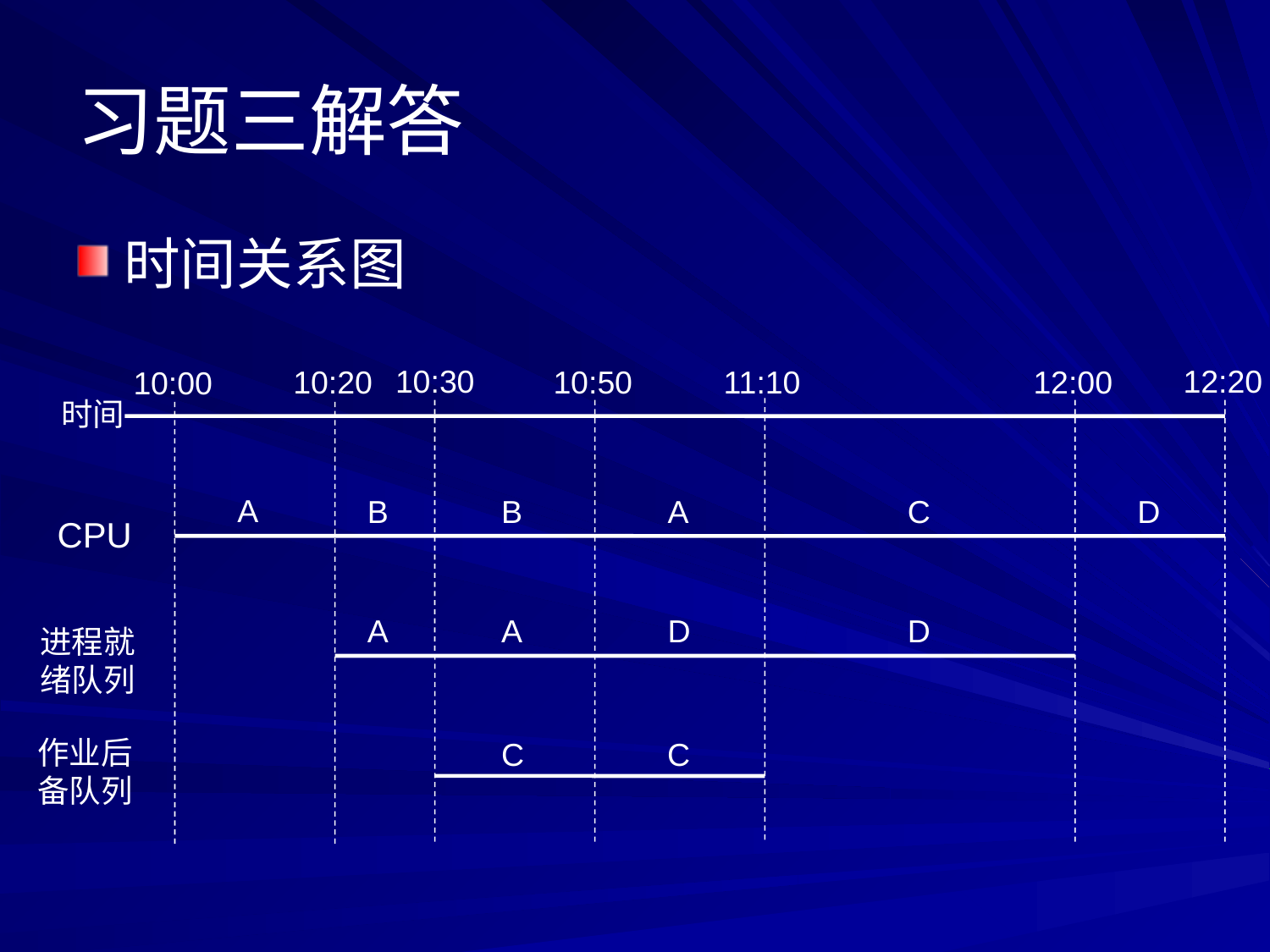

# 习题三解答
时间关系图
10:30
12:20
10:20
10:50
11:10
12:00
10:00
时间

A
B
B
A
C
D
CPU

A
A
D
D
进程就绪队列

作业后备队列
C
C